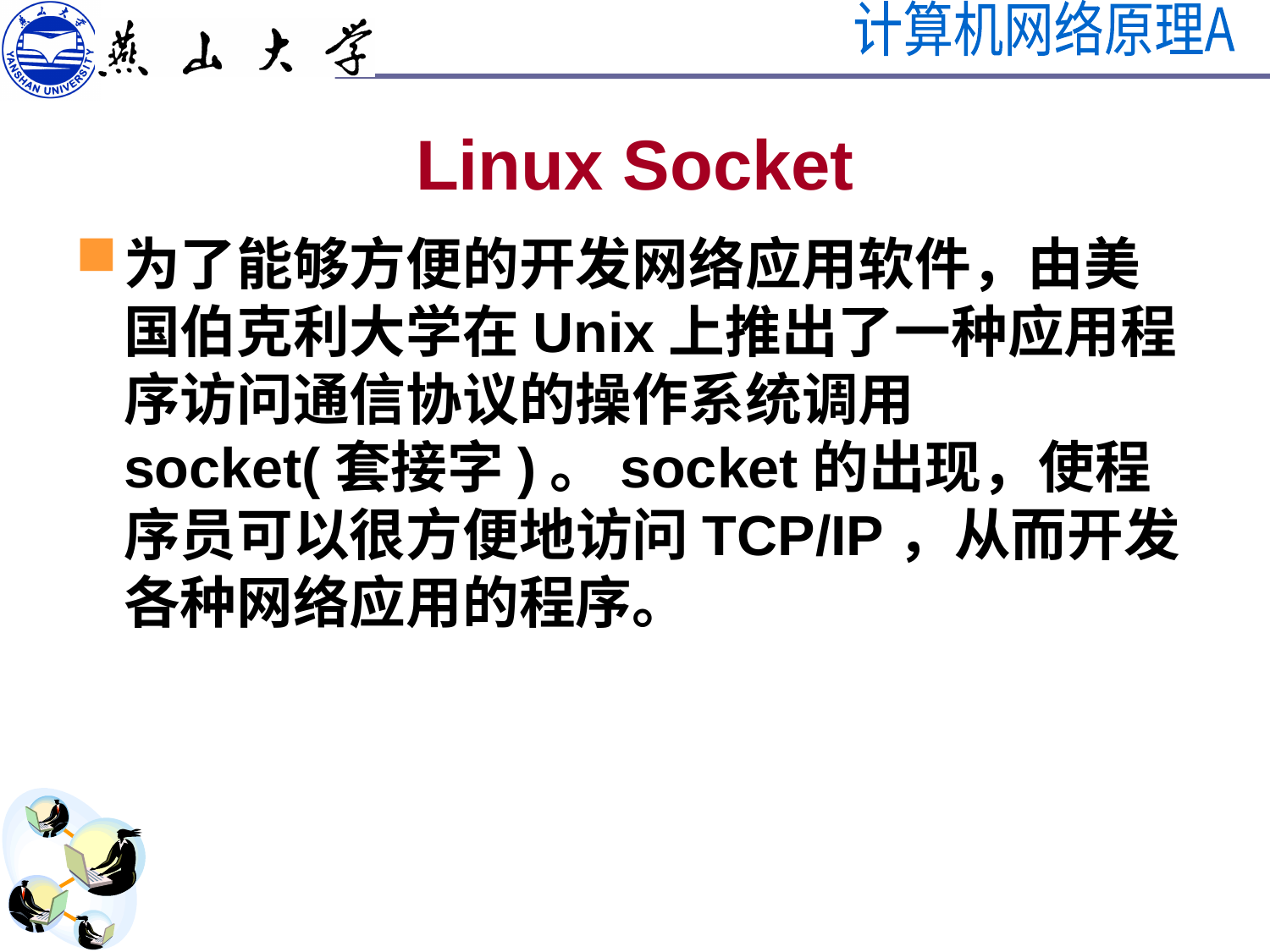

# Linux Socket
为了能够方便的开发网络应用软件，由美国伯克利大学在Unix上推出了一种应用程序访问通信协议的操作系统调用socket(套接字)。socket的出现，使程序员可以很方便地访问TCP/IP，从而开发各种网络应用的程序。
30